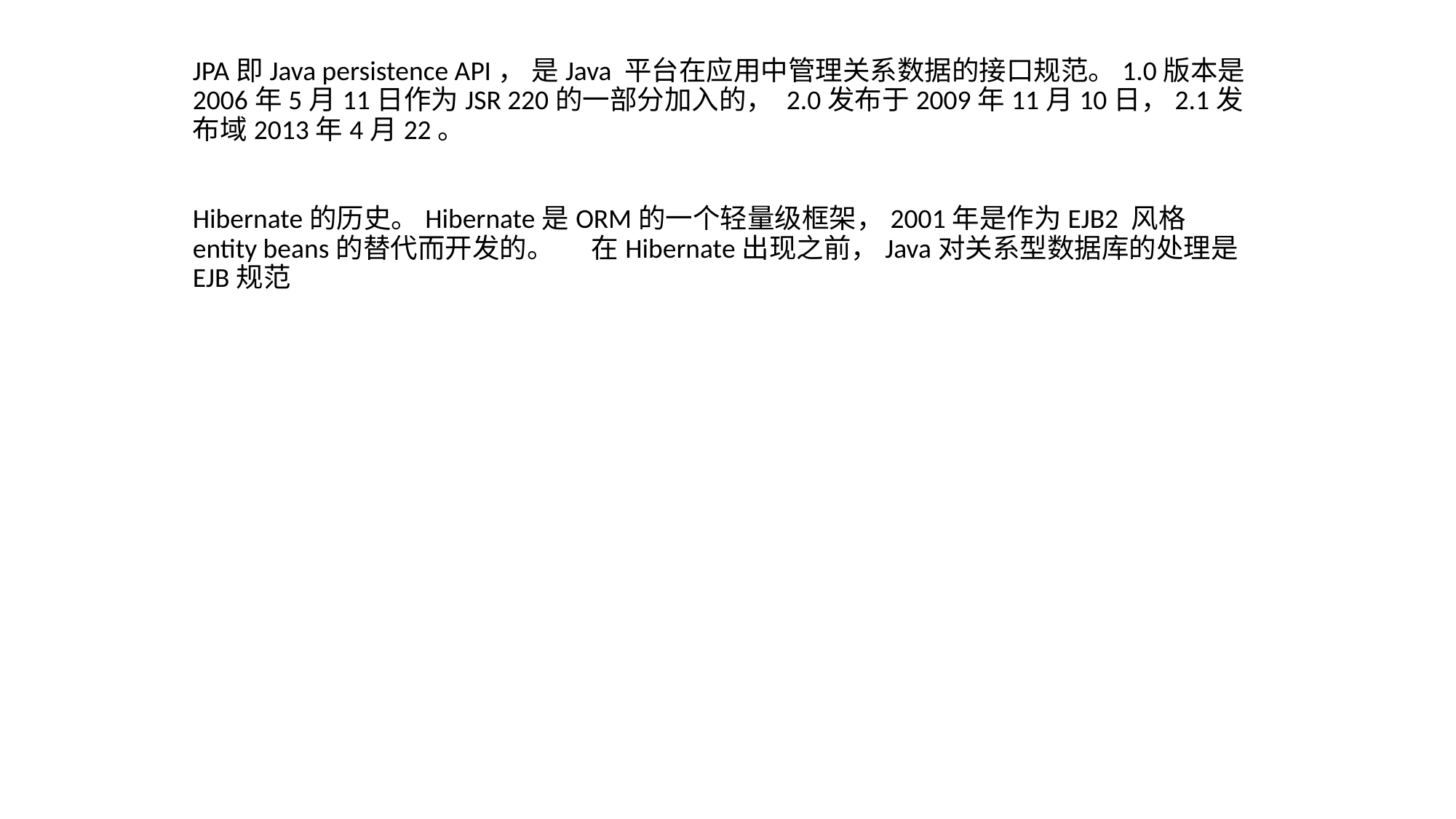

JPA即Java persistence API， 是Java 平台在应用中管理关系数据的接口规范。1.0版本是2006年5月11日作为JSR 220的一部分加入的， 2.0发布于2009年11月10日，2.1发布域2013年4月22。

Hibernate的历史。Hibernate是ORM的一个轻量级框架，2001年是作为EJB2 风格 entity beans的替代而开发的。      在Hibernate出现之前，Java对关系型数据库的处理是EJB规范